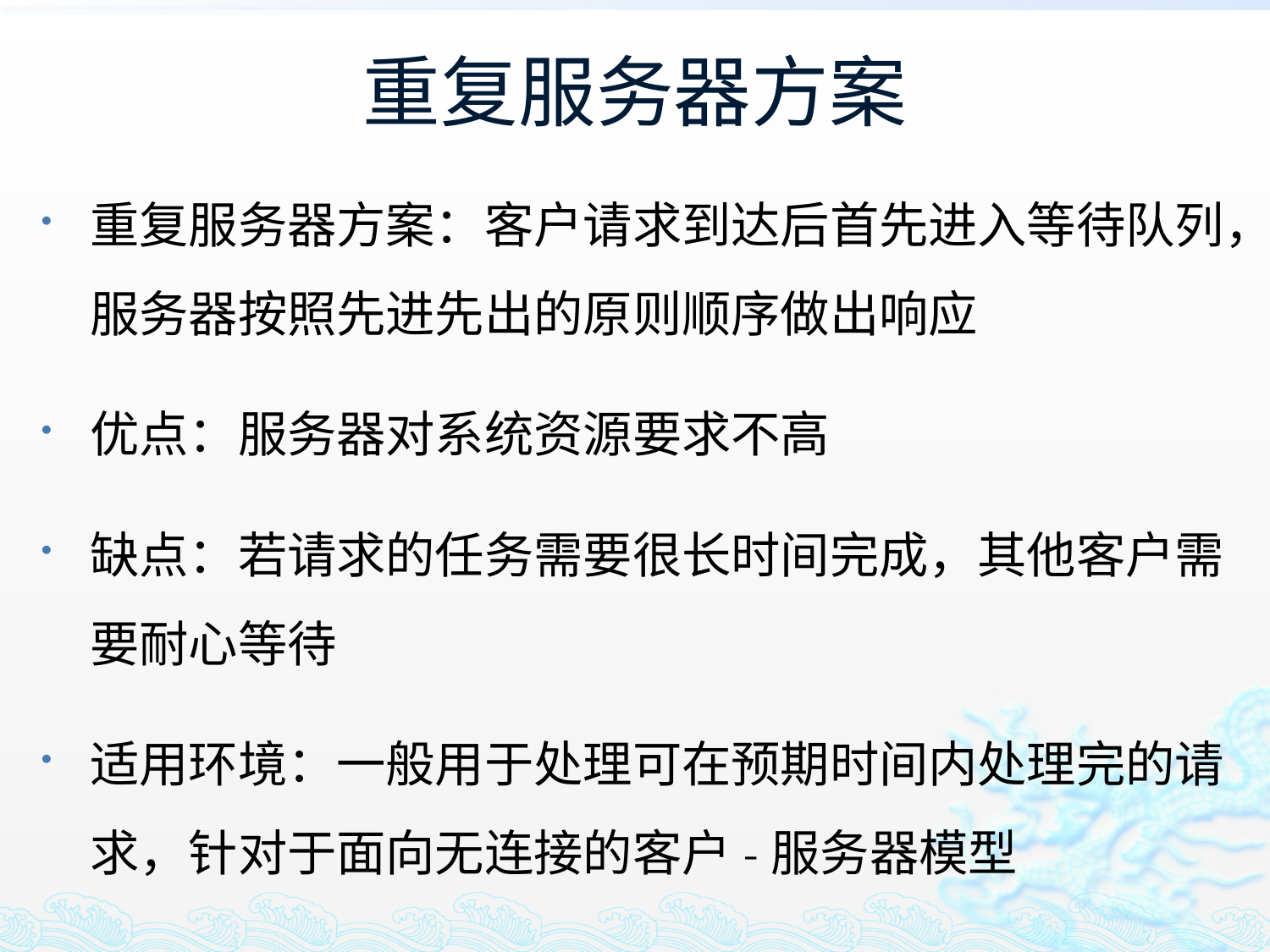

# 重复服务器方案
重复服务器方案：客户请求到达后首先进入等待队列，服务器按照先进先出的原则顺序做出响应
优点：服务器对系统资源要求不高
缺点：若请求的任务需要很长时间完成，其他客户需要耐心等待
适用环境：一般用于处理可在预期时间内处理完的请求，针对于面向无连接的客户-服务器模型